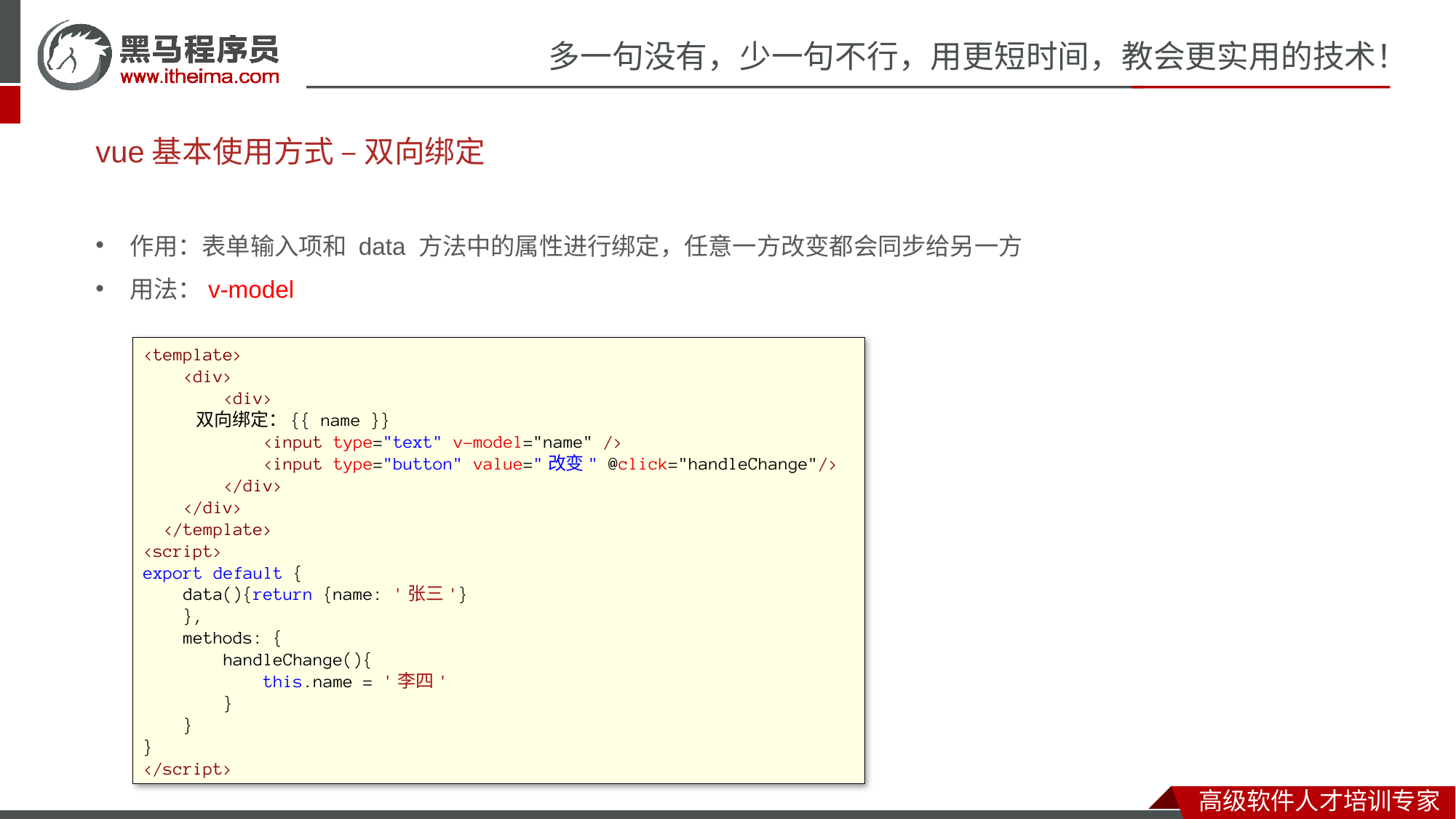

# vue基本使用方式 – 双向绑定
作用：表单输入项和 data 方法中的属性进行绑定，任意一方改变都会同步给另一方
用法：v-model
<template>
    <div>
        <div>
            双向绑定：{{ name }}
            <input type="text" v-model="name" />
            <input type="button" value="改变" @click="handleChange"/>
        </div>
    </div>
  </template>
<script>
export default {
    data(){return {name: '张三'}
    },
    methods: {
        handleChange(){
            this.name = '李四'
        }
    }
}
</script>